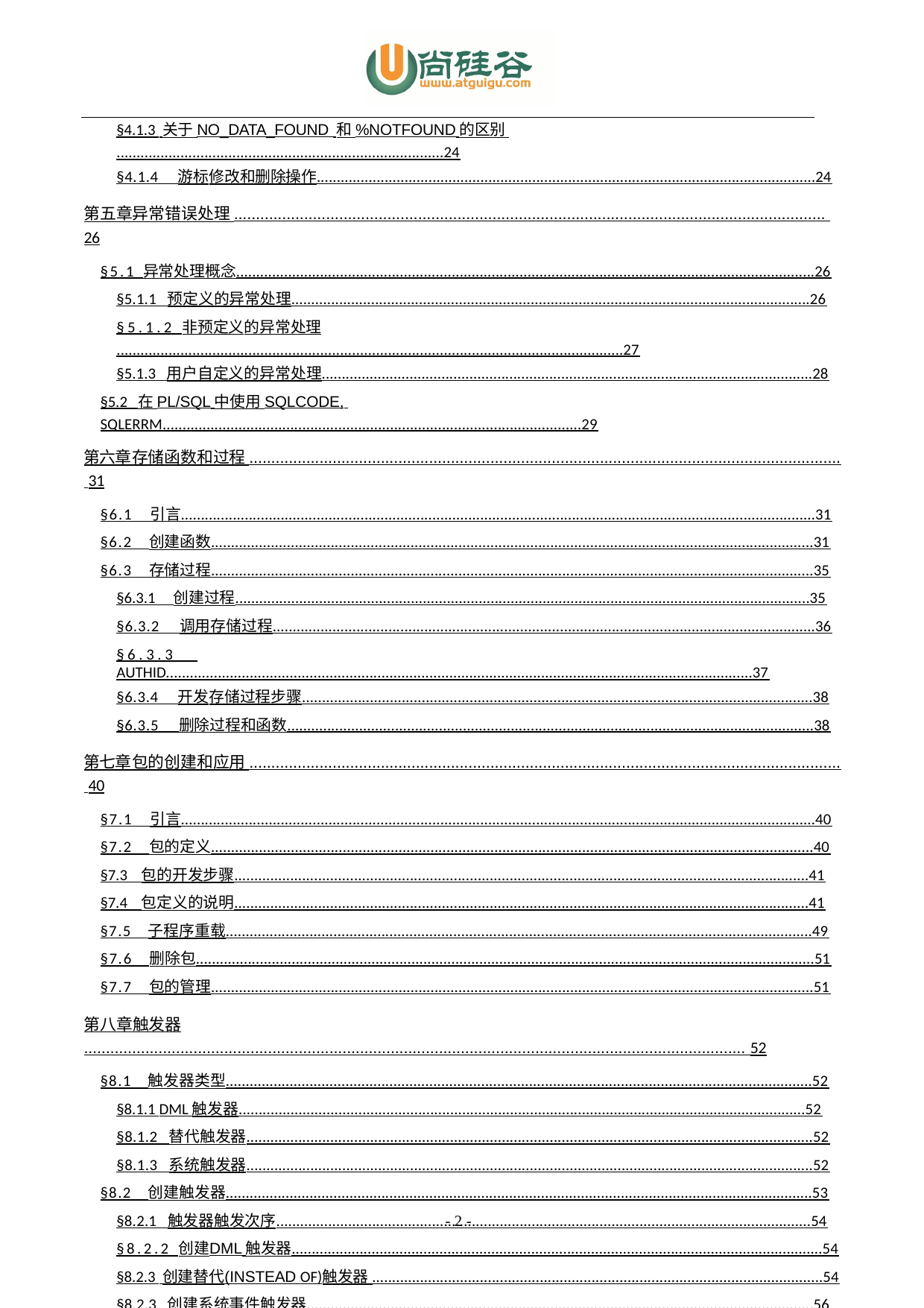

§4.1.3  关于 NO_DATA_FOUND  和 %NOTFOUND 的区别 ..................................................................................24
§4.1.4     游标修改和删除操作.............................................................................................................................24
第五章	异常错误处理 ....................................................................................................................................... 26
§5.1  异常处理概念.................................................................................................................................................26
§5.1.1   预定义的异常处理..................................................................................................................................26
§5.1.2  非预定义的异常处理...............................................................................................................................27
§5.1.3   用户自定义的异常处理...........................................................................................................................28
§5.2   在 PL/SQL 中使用 SQLCODE, SQLERRM.........................................................................................................29
第六章	存储函数和过程 ....................................................................................................................................... 31
§6.1    引言...............................................................................................................................................................31
§6.2    创建函数.......................................................................................................................................................31
§6.3    存储过程.......................................................................................................................................................35
§6.3.1     创建过程................................................................................................................................................35
§6.3.2     调用存储过程........................................................................................................................................36
§6.3.3    AUTHID...................................................................................................................................................37
§6.3.4     开发存储过程步骤................................................................................................................................38
§6.3.5     删除过程和函数....................................................................................................................................38
第七章	包的创建和应用 ....................................................................................................................................... 40
§7.1    引言...............................................................................................................................................................40
§7.2    包的定义.......................................................................................................................................................40
§7.3    包的开发步骤................................................................................................................................................41
§7.4    包定义的说明................................................................................................................................................41
§7.5    子程序重载...................................................................................................................................................49
§7.6    删除包...........................................................................................................................................................51
§7.7    包的管理.......................................................................................................................................................51
第八章	触发器....................................................................................................................................................... 52
§8.1    触发器类型...................................................................................................................................................52
§8.1.1 DML 触发器..............................................................................................................................................52
§8.1.2   替代触发器..............................................................................................................................................52
§8.1.3   系统触发器..............................................................................................................................................52
§8.2    创建触发器...................................................................................................................................................53
§8.2.1   触发器触发次序......................................................................................................................................54
§8.2.2  创建DML 触发器.....................................................................................................................................54
§8.2.3  创建替代(INSTEAD OF)触发器 .................................................................................................................54
§8.2.3   创建系统事件触发器...............................................................................................................................56
§8.2.4   系统触发器事件属性...............................................................................................................................56
§8.2.5  使用触发器谓词......................................................................................................................................57
§8.2.6  重新编译触发器......................................................................................................................................57
§8.3    删除和使能触发器........................................................................................................................................57
- 2 -